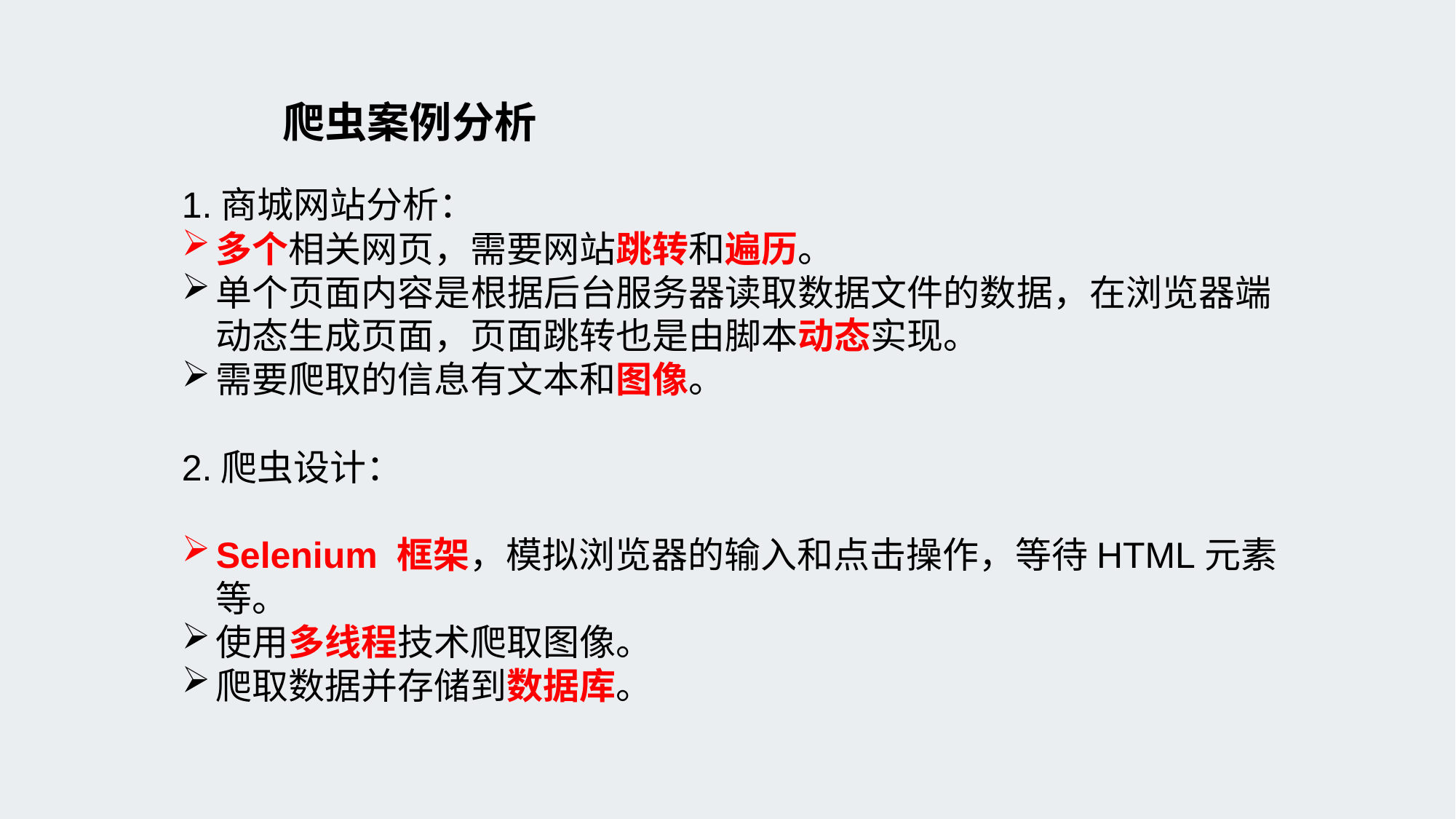

# 爬虫案例分析
1.商城网站分析：
多个相关网页，需要网站跳转和遍历。
单个页面内容是根据后台服务器读取数据文件的数据，在浏览器端动态生成页面，页面跳转也是由脚本动态实现。
需要爬取的信息有文本和图像。

2.爬虫设计：

Selenium 框架，模拟浏览器的输入和点击操作，等待HTML元素等。
使用多线程技术爬取图像。
爬取数据并存储到数据库。